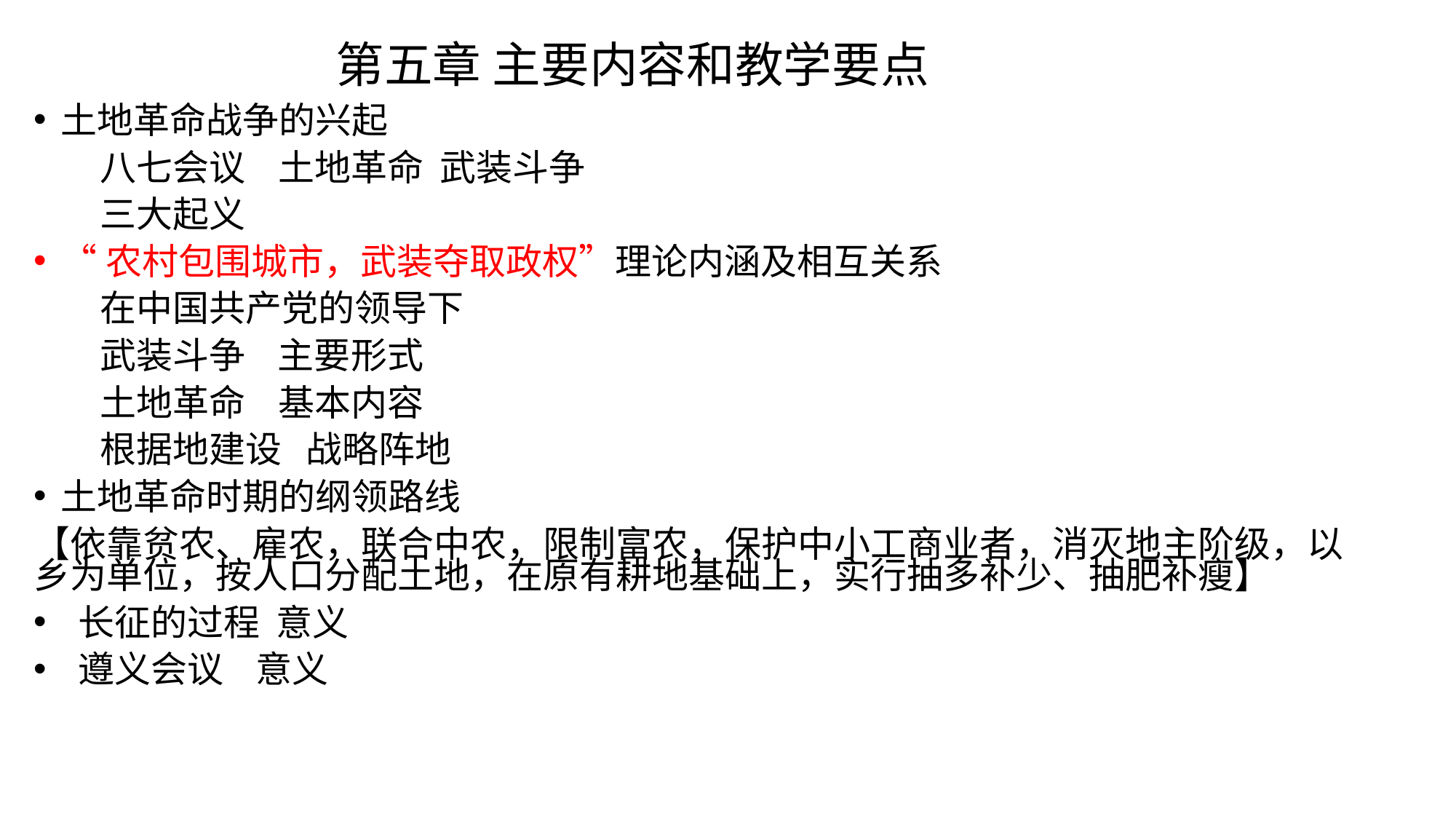

# 第五章 主要内容和教学要点
土地革命战争的兴起
       八七会议    土地革命  武装斗争
       三大起义
“农村包围城市，武装夺取政权”理论内涵及相互关系
       在中国共产党的领导下
       武装斗争    主要形式
       土地革命    基本内容
       根据地建设   战略阵地
土地革命时期的纲领路线
【依靠贫农、雇农，联合中农，限制富农，保护中小工商业者，消灭地主阶级，以乡为单位，按人口分配土地，在原有耕地基础上，实行抽多补少、抽肥补瘦】
 长征的过程  意义
 遵义会议    意义